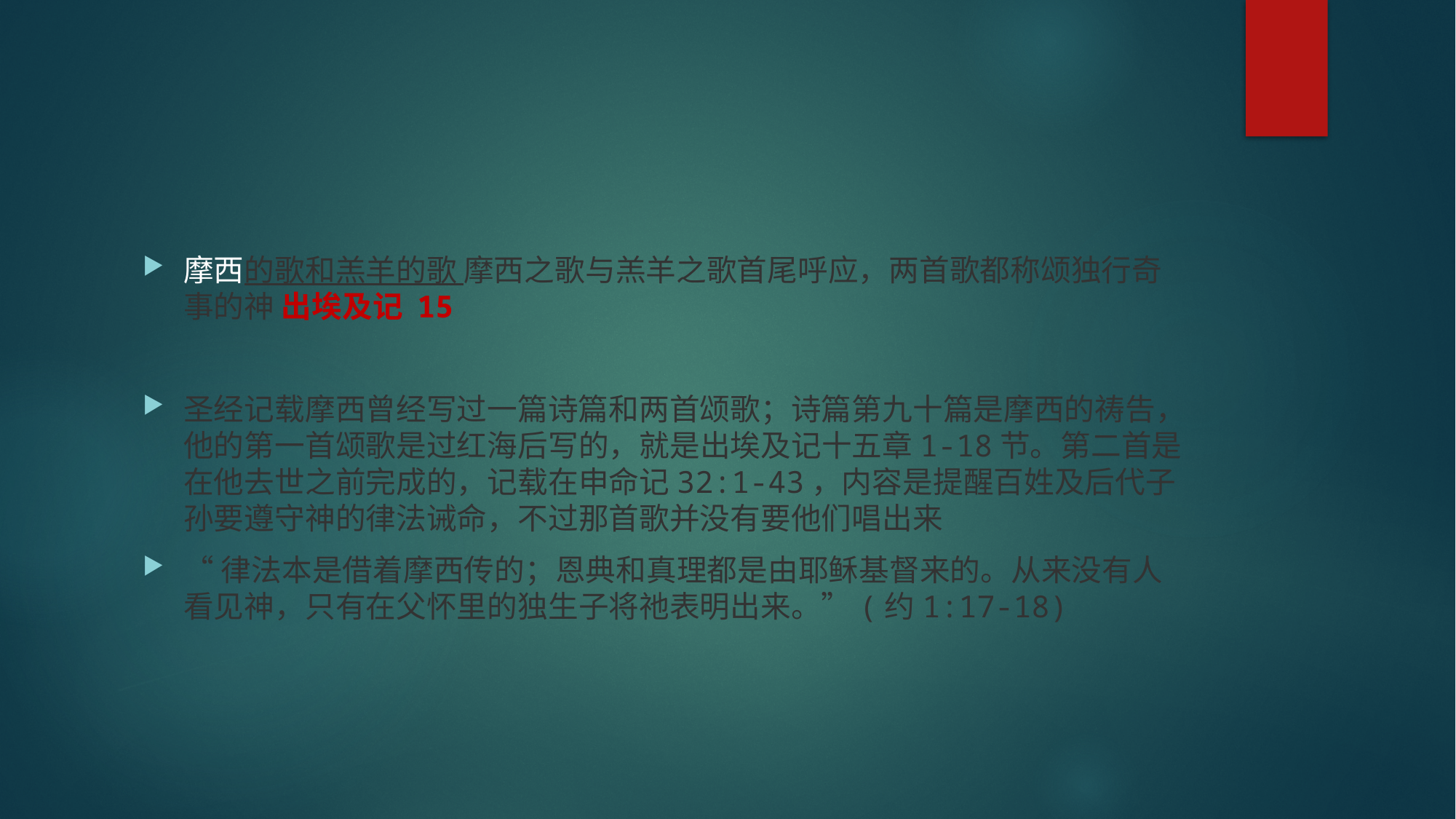

#
摩西的歌和羔羊的歌 摩西之歌与羔羊之歌首尾呼应，两首歌都称颂独行奇事的神 出埃及记 15

圣经记载摩西曾经写过一篇诗篇和两首颂歌；诗篇第九十篇是摩西的祷告，他的第一首颂歌是过红海后写的，就是出埃及记十五章1-18节。第二首是在他去世之前完成的，记载在申命记32:1-43，内容是提醒百姓及后代子孙要遵守神的律法诫命，不过那首歌并没有要他们唱出来
“律法本是借着摩西传的；恩典和真理都是由耶稣基督来的。从来没有人看见神，只有在父怀里的独生子将祂表明出来。”(约1:17-18)